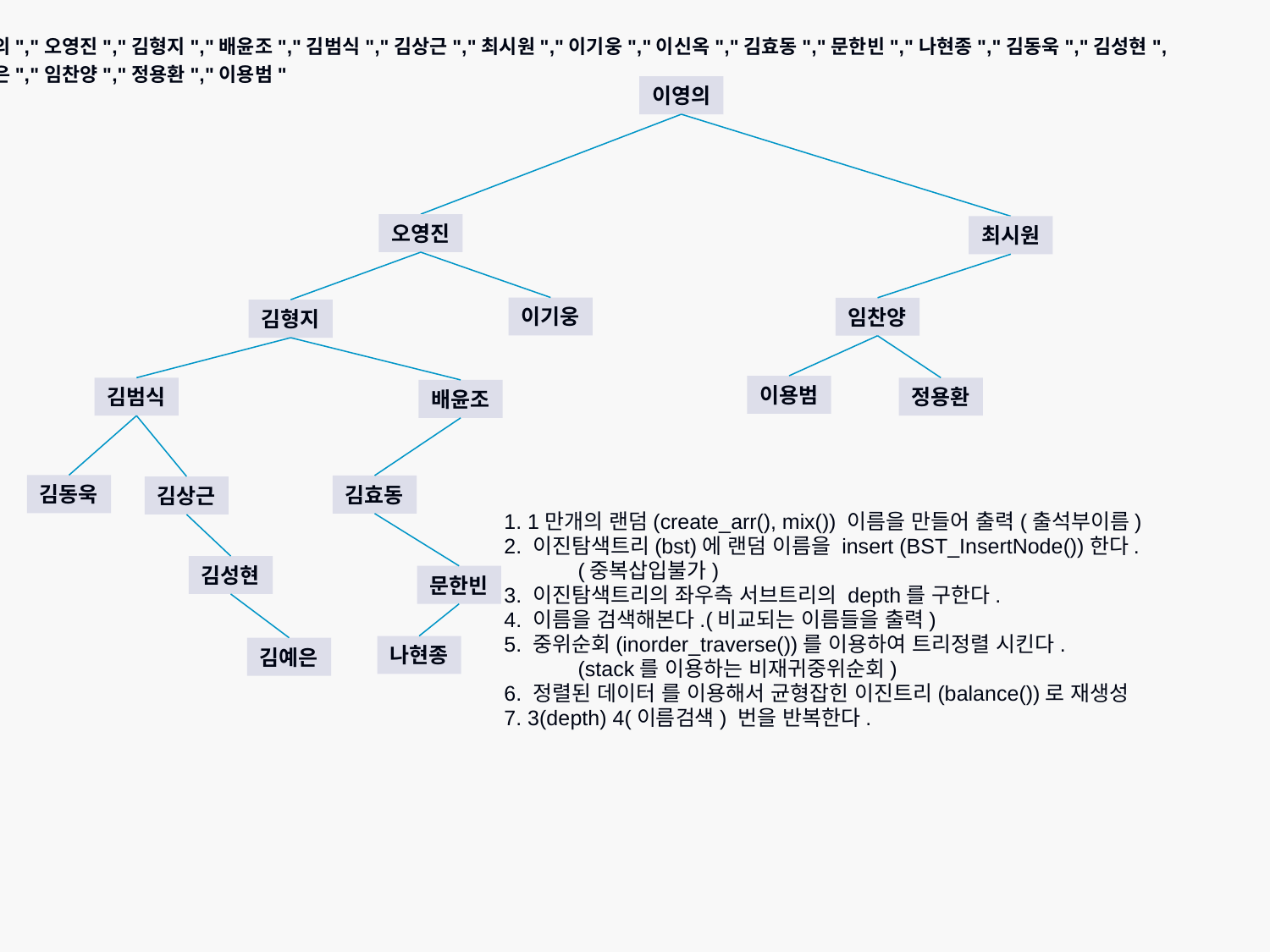

"이영의","오영진","김형지","배윤조","김범식","김상근","최시원","이기웅","이신옥","김효동","문한빈","나현종","김동욱","김성현",
"김예은","임찬양","정용환","이용범"
이영의
오영진
최시원
이기웅
임찬양
김형지
이용범
김범식
정용환
배윤조
김동욱
김효동
김상근
1. 1만개의 랜덤(create_arr(), mix()) 이름을 만들어 출력(출석부이름)
2. 이진탐색트리(bst)에 랜덤 이름을 insert (BST_InsertNode())한다.
	(중복삽입불가)
3. 이진탐색트리의 좌우측 서브트리의 depth를 구한다.
4. 이름을 검색해본다.(비교되는 이름들을 출력)
5. 중위순회(inorder_traverse())를 이용하여 트리정렬 시킨다.
	(stack를 이용하는 비재귀중위순회)
6. 정렬된 데이터 를 이용해서 균형잡힌 이진트리(balance())로 재생성
7. 3(depth) 4(이름검색) 번을 반복한다.

김성현
문한빈
나현종
김예은